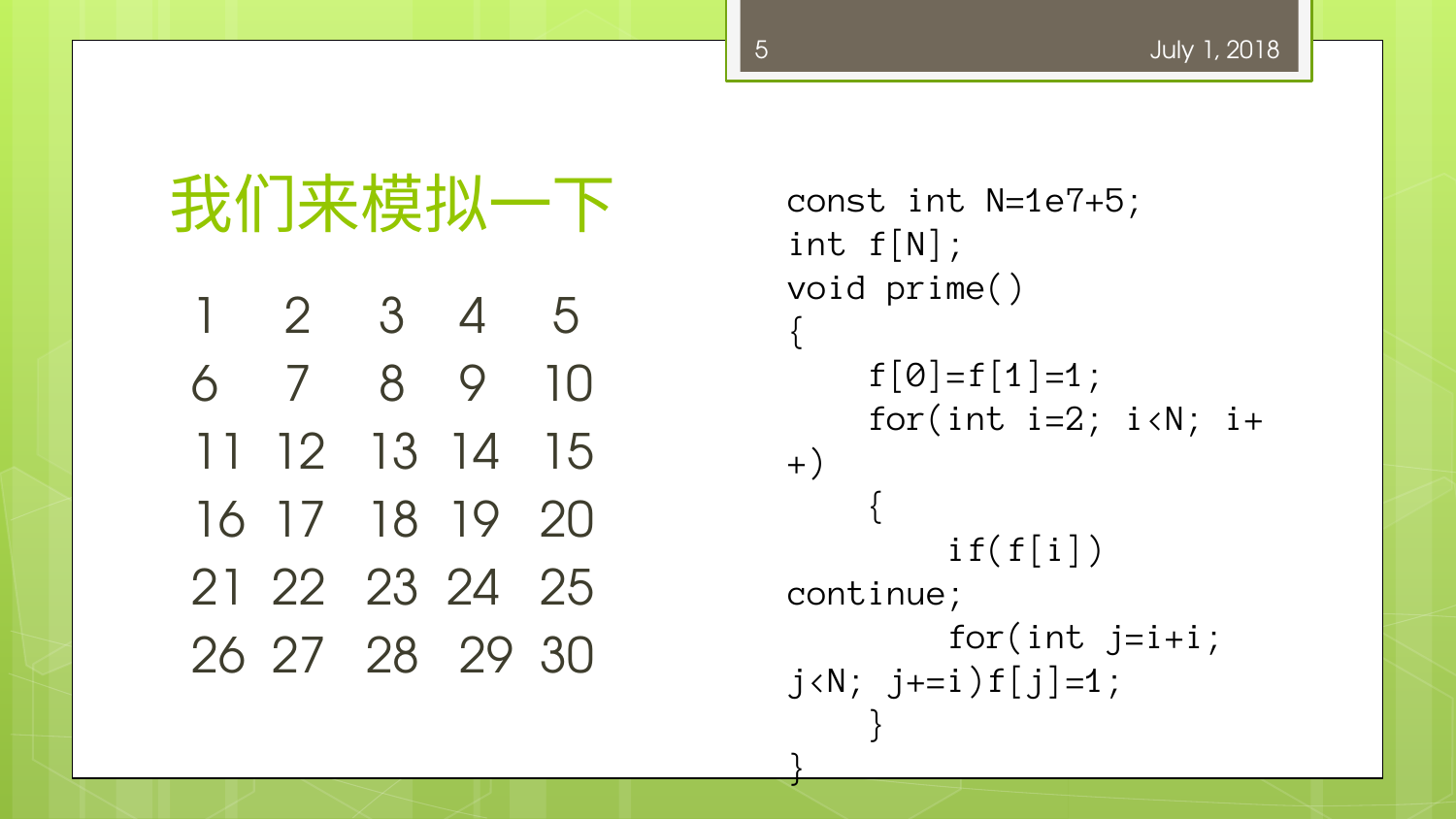

5
July 1, 2018
# 我们来模拟一下
const int N=1e7+5;
int f[N];
void prime()
{
    f[0]=f[1]=1;
    for(int i=2; i<N; i++)
    {
        if(f[i]) continue;
        for(int j=i+i; j<N; j+=i)f[j]=1;
    }
}
1     2     3    4     5
6     7     8    9    10
11  12   13  14   15
16  17   18  19   20
21  22   23  24   25
26  27   28   29  30